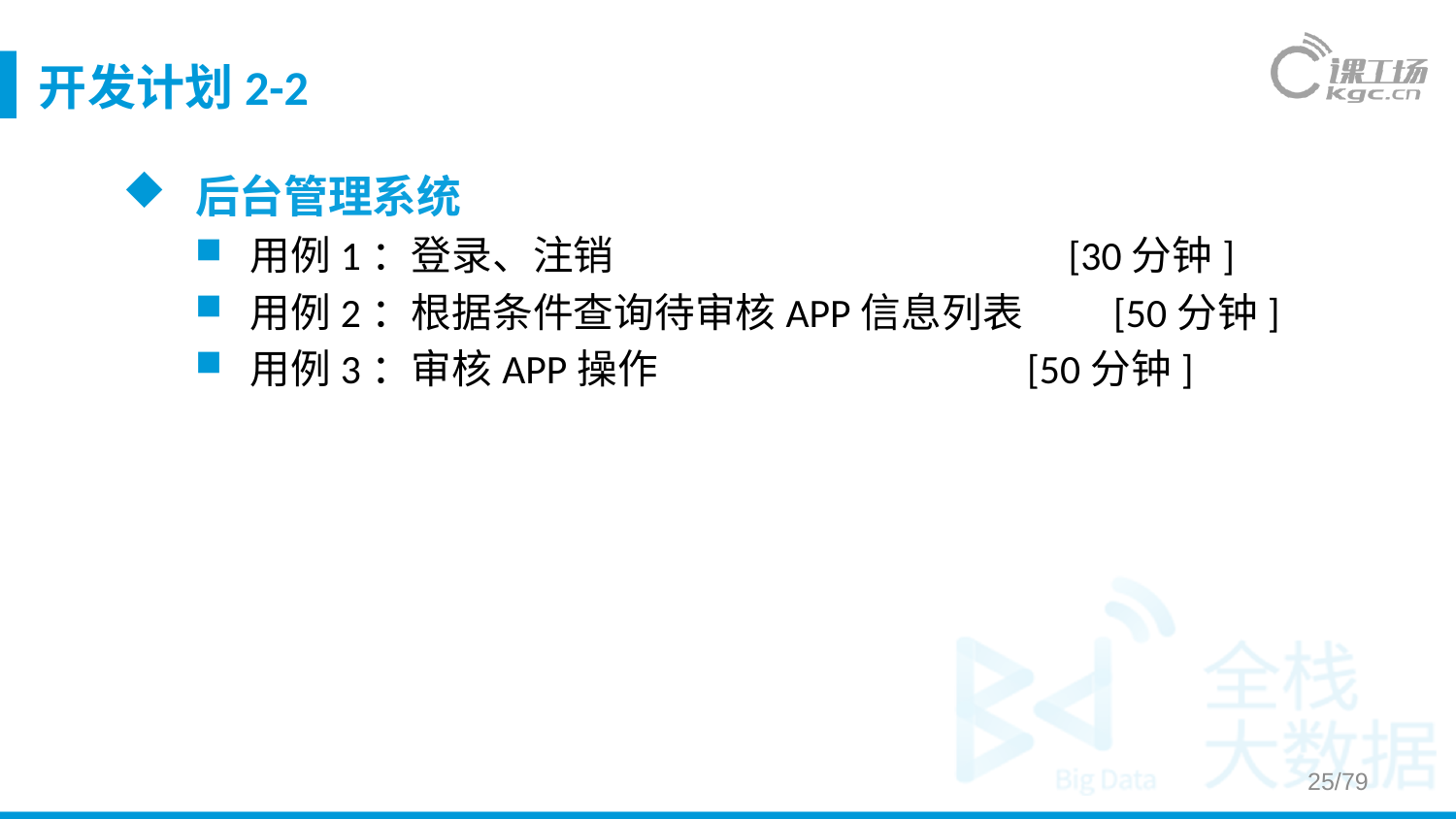

# 开发计划2-2
后台管理系统
用例1：登录、注销			         [30分钟]
用例2：根据条件查询待审核APP信息列表         [50分钟]
用例3：审核APP操作                                        [50分钟]

25/79